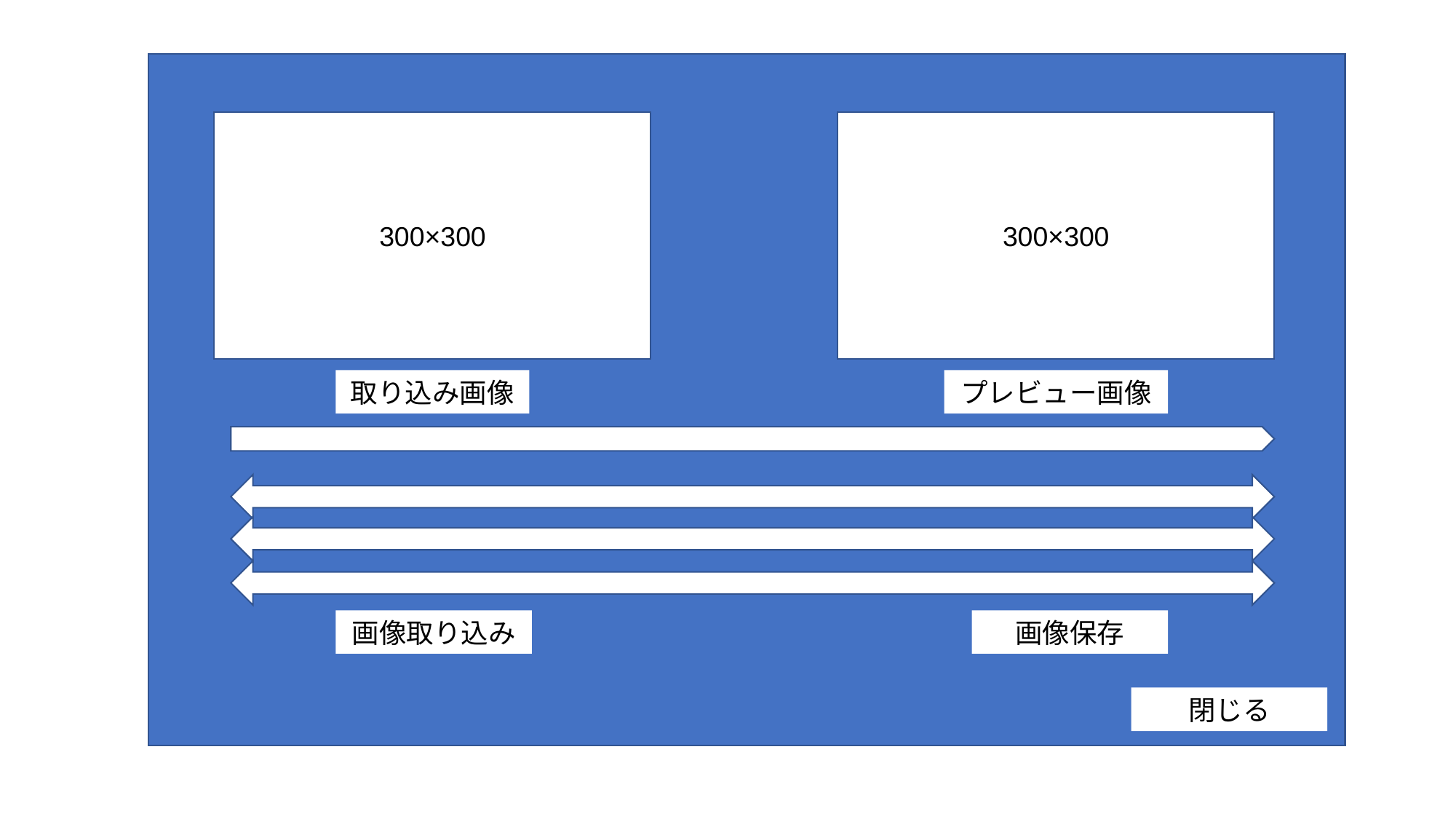

300×300
300×300
取り込み画像
プレビュー画像

画像取り込み
画像保存
閉じる